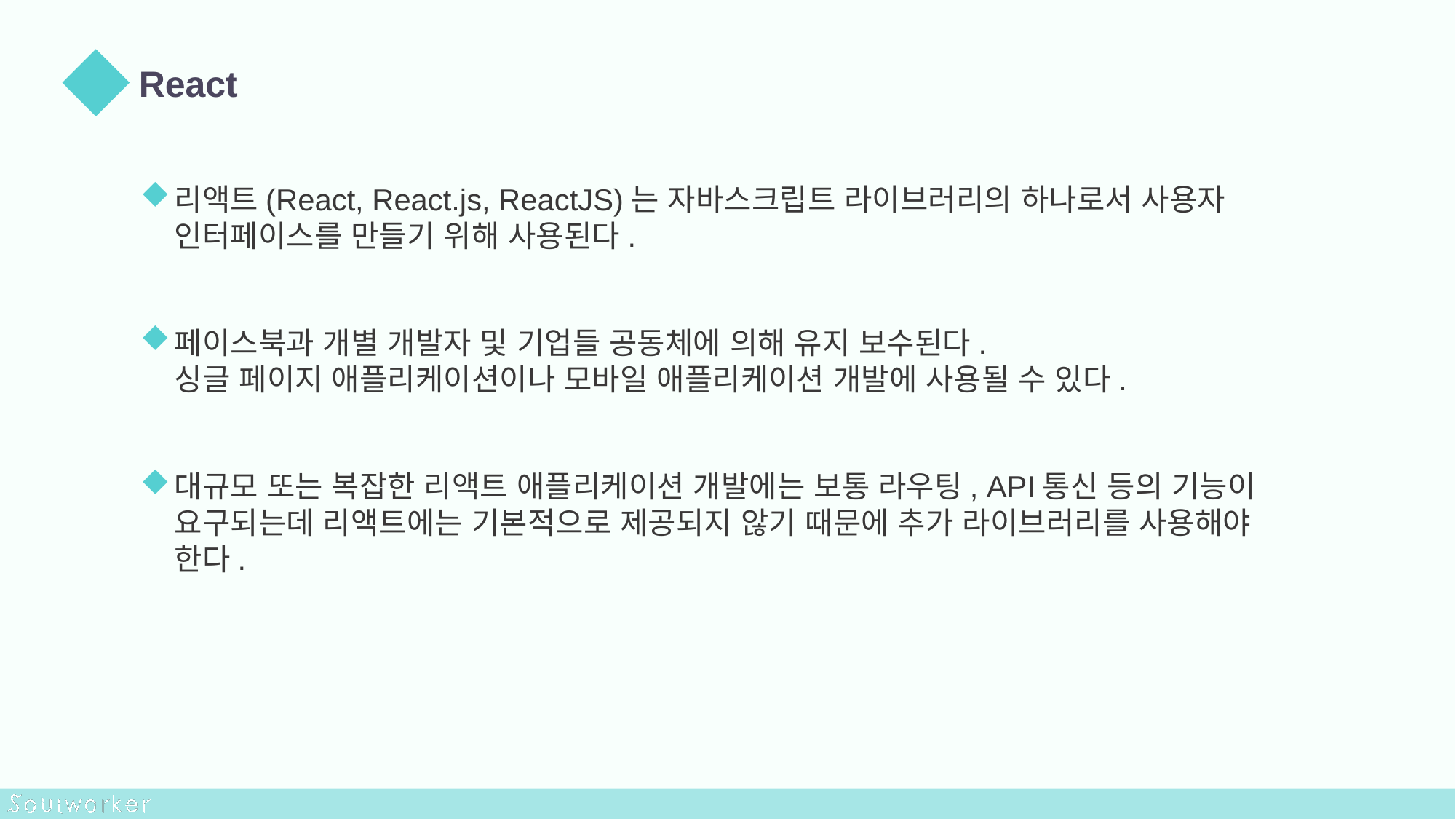

React
리액트(React, React.js, ReactJS)는 자바스크립트 라이브러리의 하나로서 사용자 인터페이스를 만들기 위해 사용된다.
페이스북과 개별 개발자 및 기업들 공동체에 의해 유지 보수된다.
싱글 페이지 애플리케이션이나 모바일 애플리케이션 개발에 사용될 수 있다.
대규모 또는 복잡한 리액트 애플리케이션 개발에는 보통 라우팅, API통신 등의 기능이 요구되는데 리액트에는 기본적으로 제공되지 않기 때문에 추가 라이브러리를 사용해야 한다.